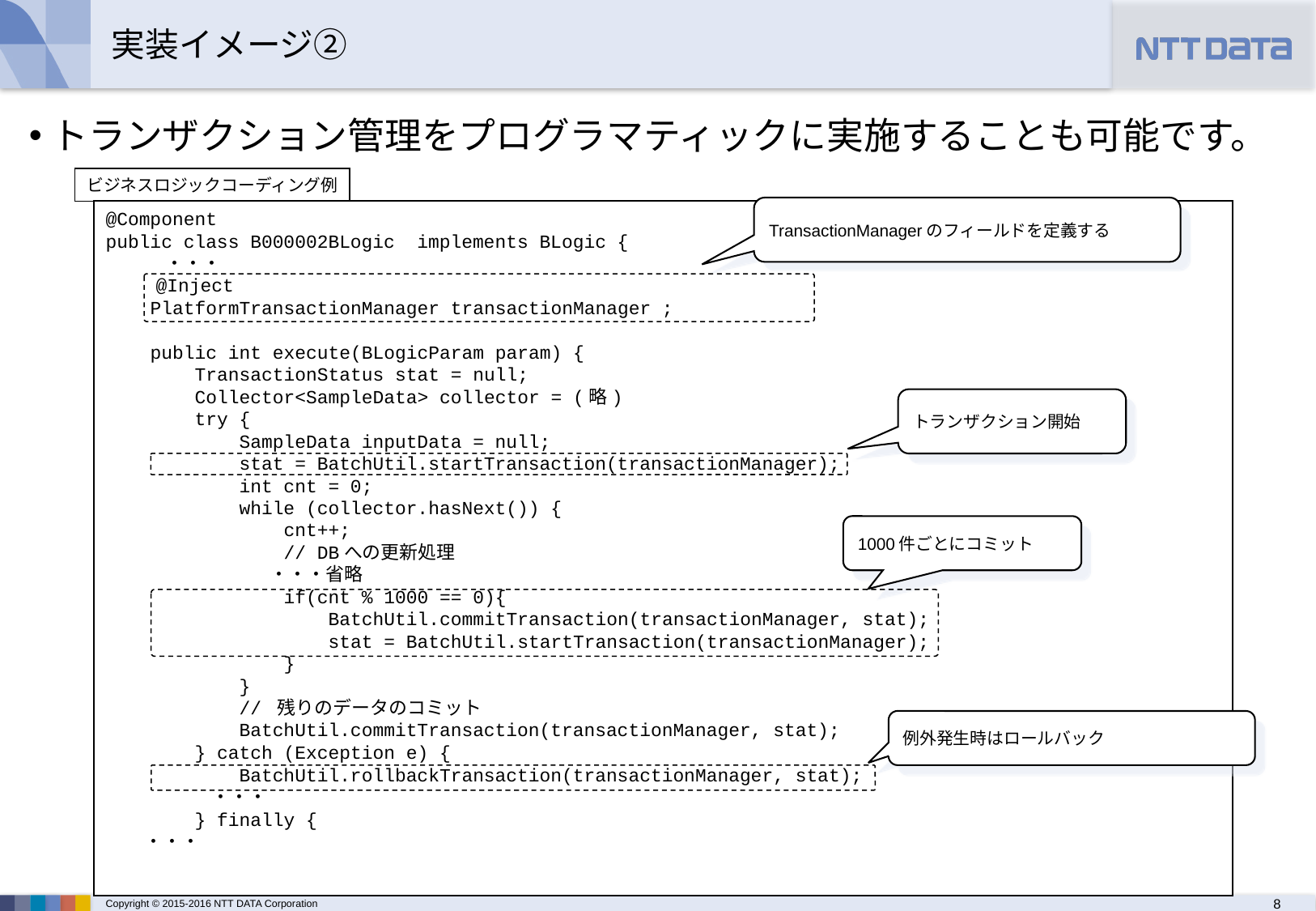

# 実装イメージ②
トランザクション管理をプログラマティックに実施することも可能です。
ビジネスロジックコーディング例
TransactionManagerのフィールドを定義する
@Component
public class B000002BLogic  implements BLogic {
　　 　・・・
　  　@Inject
    PlatformTransactionManager transactionManager ;

    public int execute(BLogicParam param) {
        TransactionStatus stat = null;
        Collector<SampleData> collector = (略)
        try {
            SampleData inputData = null;
            stat = BatchUtil.startTransaction(transactionManager);
            int cnt = 0;
            while (collector.hasNext()) {
                cnt++;
                // DBへの更新処理
　　　　　　　        ・・・省略
                if(cnt % 1000 == 0){
                    BatchUtil.commitTransaction(transactionManager, stat);
                    stat = BatchUtil.startTransaction(transactionManager);
                }
            }
            // 残りのデータのコミット
            BatchUtil.commitTransaction(transactionManager, stat);
        } catch (Exception e) {
            BatchUtil.rollbackTransaction(transactionManager, stat);
　　　　　   ・・・
        } finally {
        ・・・

トランザクション開始

1000件ごとにコミット

例外発生時はロールバック